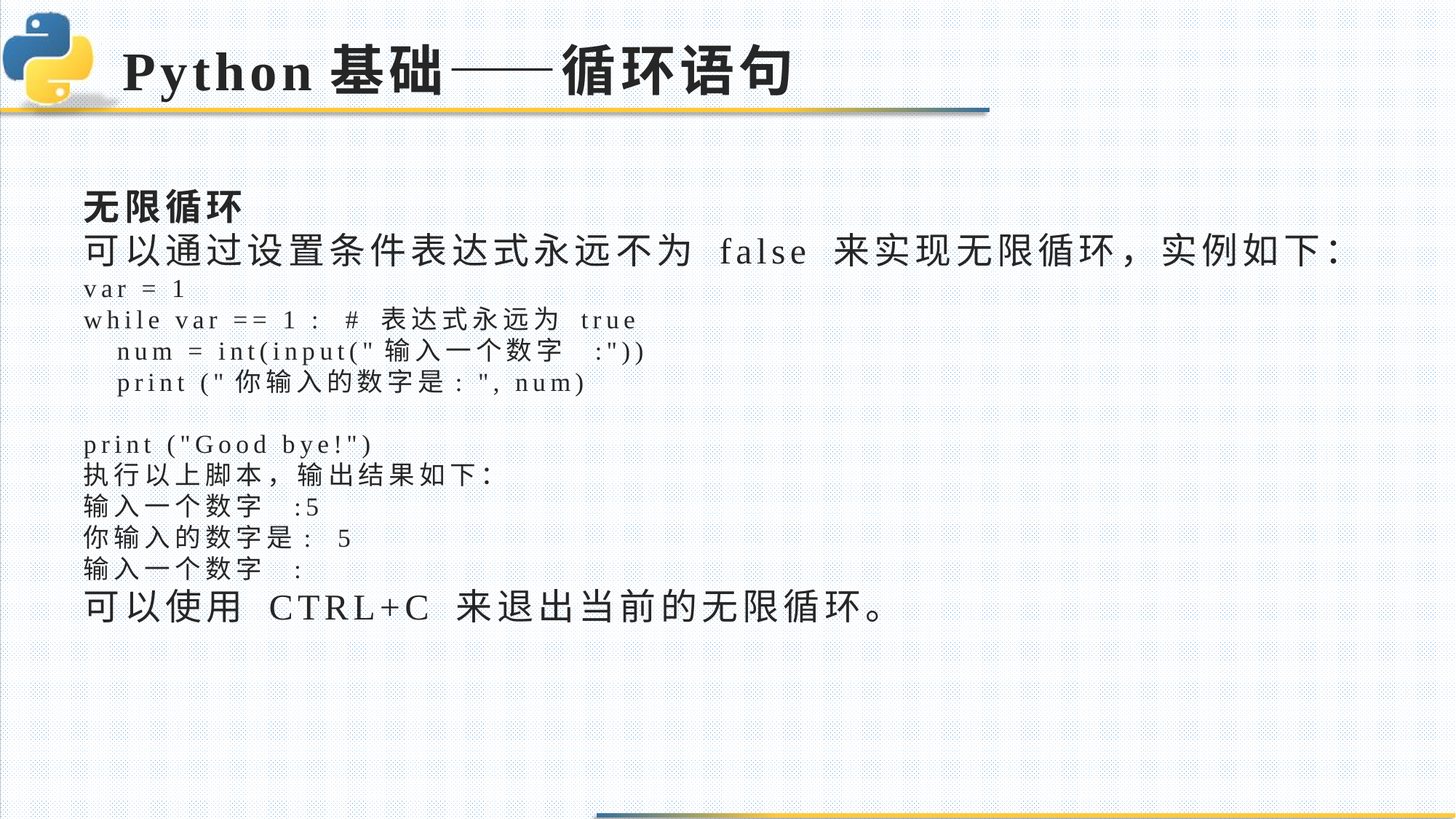

# Python基础——循环语句
无限循环
可以通过设置条件表达式永远不为 false 来实现无限循环，实例如下：
var = 1
while var == 1 :  # 表达式永远为 true
   num = int(input("输入一个数字  :"))
   print ("你输入的数字是: ", num)

print ("Good bye!")
执行以上脚本，输出结果如下：
输入一个数字  :5
你输入的数字是:  5
输入一个数字  :
可以使用 CTRL+C 来退出当前的无限循环。